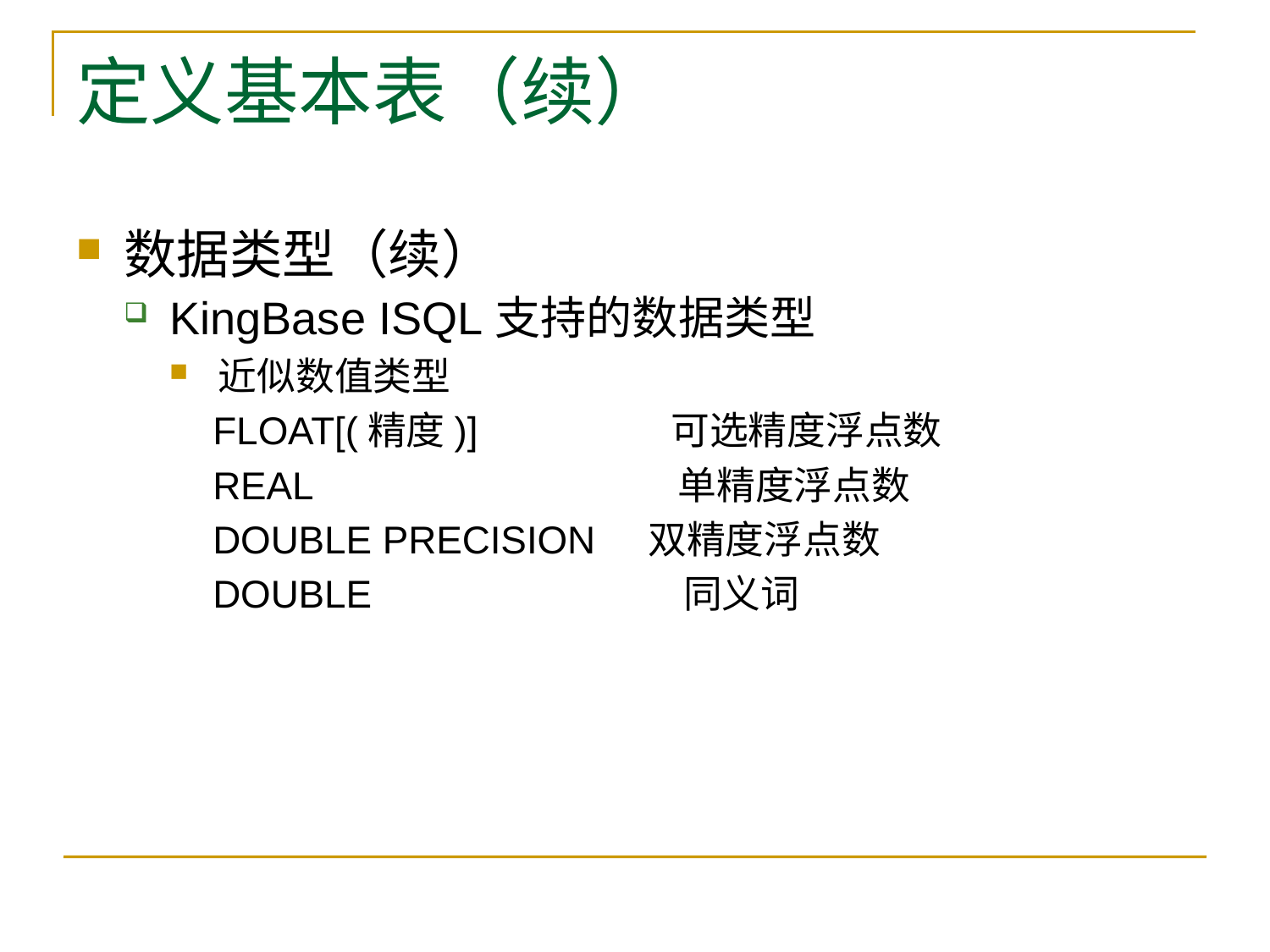

# 定义基本表（续）
数据类型（续）
KingBase ISQL支持的数据类型
近似数值类型
    FLOAT[(精度)]                 可选精度浮点数
    REAL                                 单精度浮点数
    DOUBLE PRECISION    双精度浮点数
    DOUBLE                            同义词